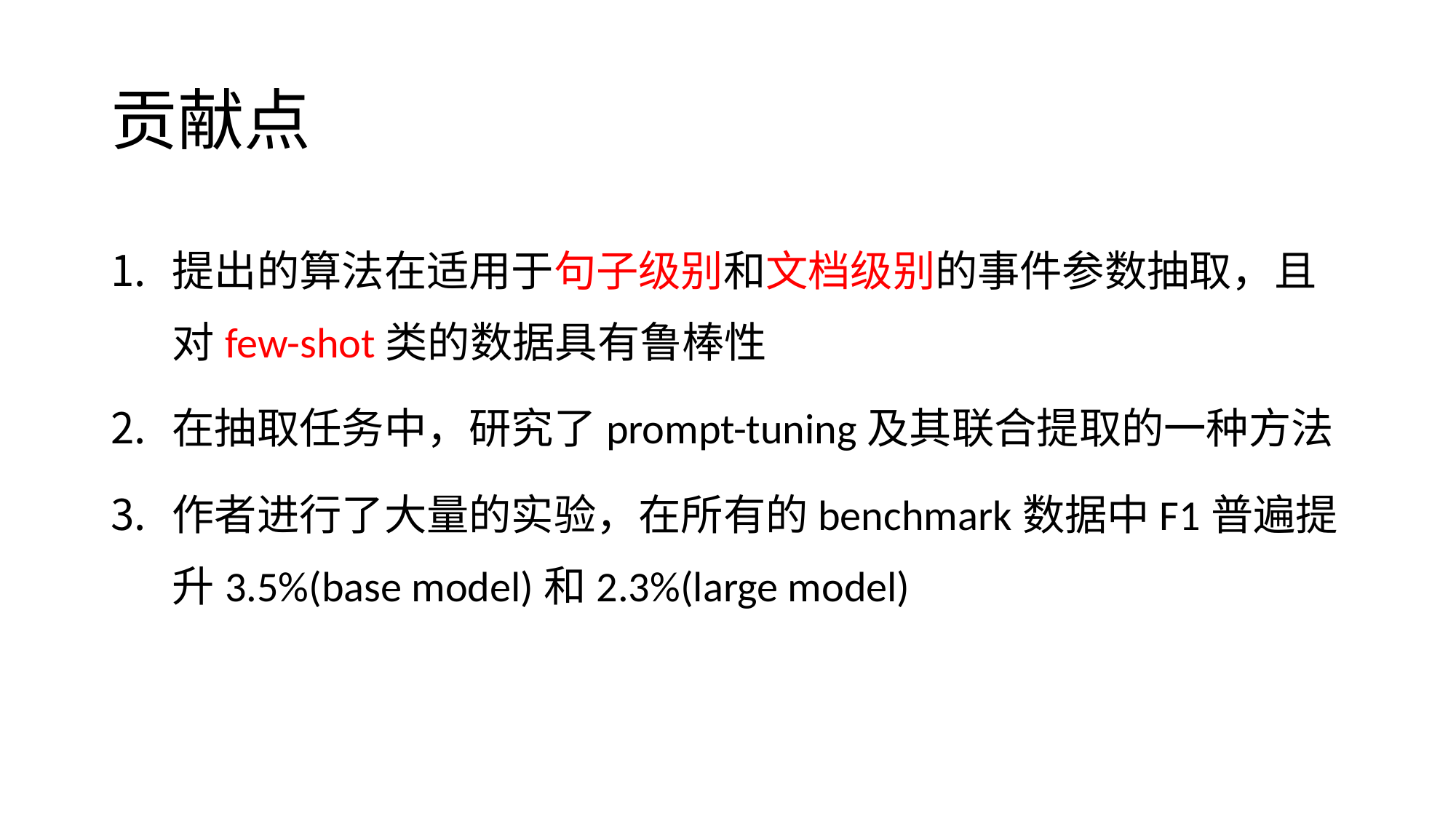

# 贡献点
提出的算法在适用于句子级别和文档级别的事件参数抽取，且对few-shot类的数据具有鲁棒性
在抽取任务中，研究了prompt-tuning及其联合提取的一种方法
作者进行了大量的实验，在所有的benchmark数据中F1普遍提升3.5%(base model)和2.3%(large model)